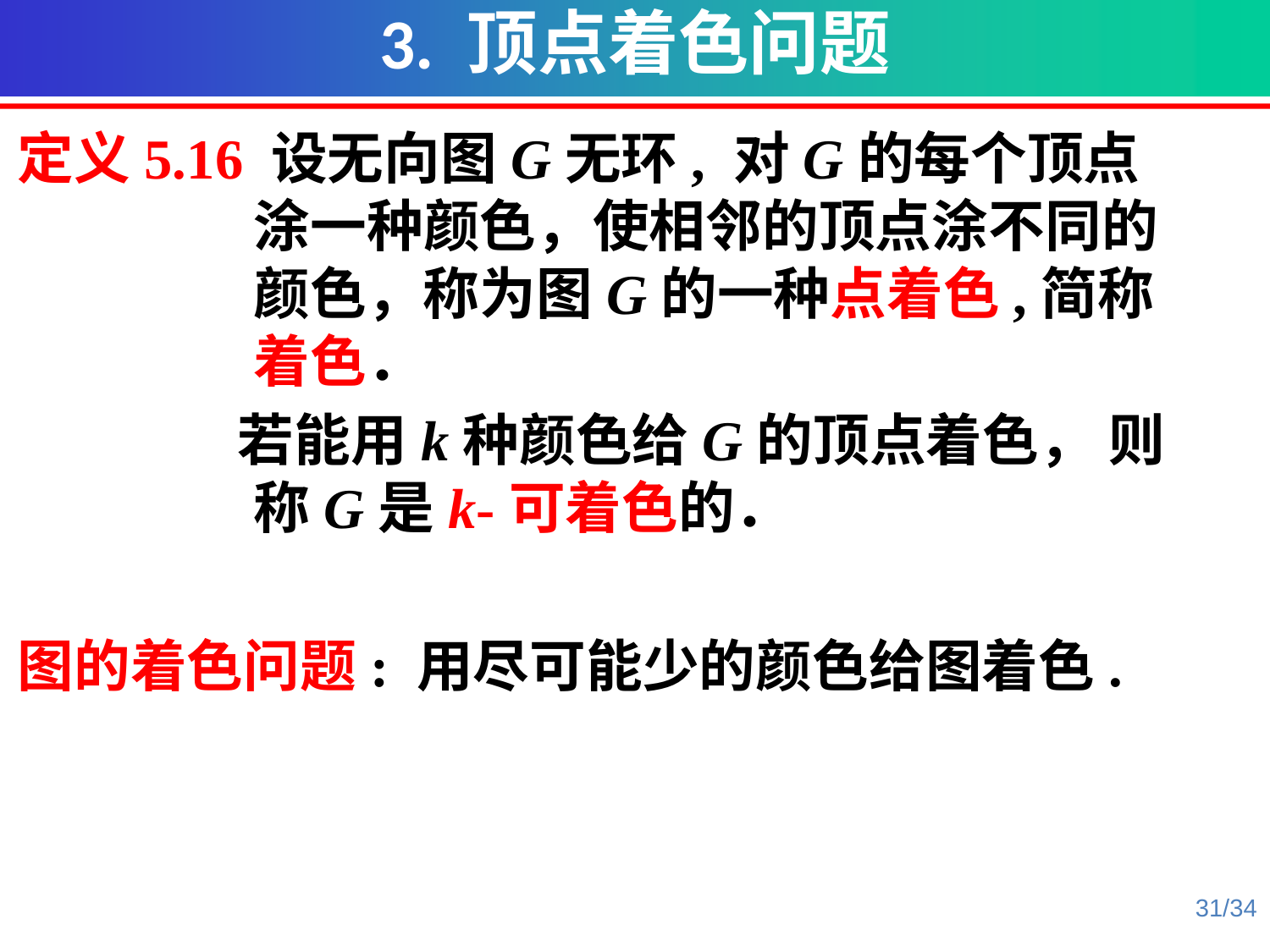

3. 顶点着色问题
定义5.16 设无向图G无环, 对G的每个顶点涂一种颜色，使相邻的顶点涂不同的颜色，称为图G的一种点着色,简称着色．
                若能用k种颜色给G的顶点着色， 则称G是k-可着色的．

图的着色问题: 用尽可能少的颜色给图着色.
31/34